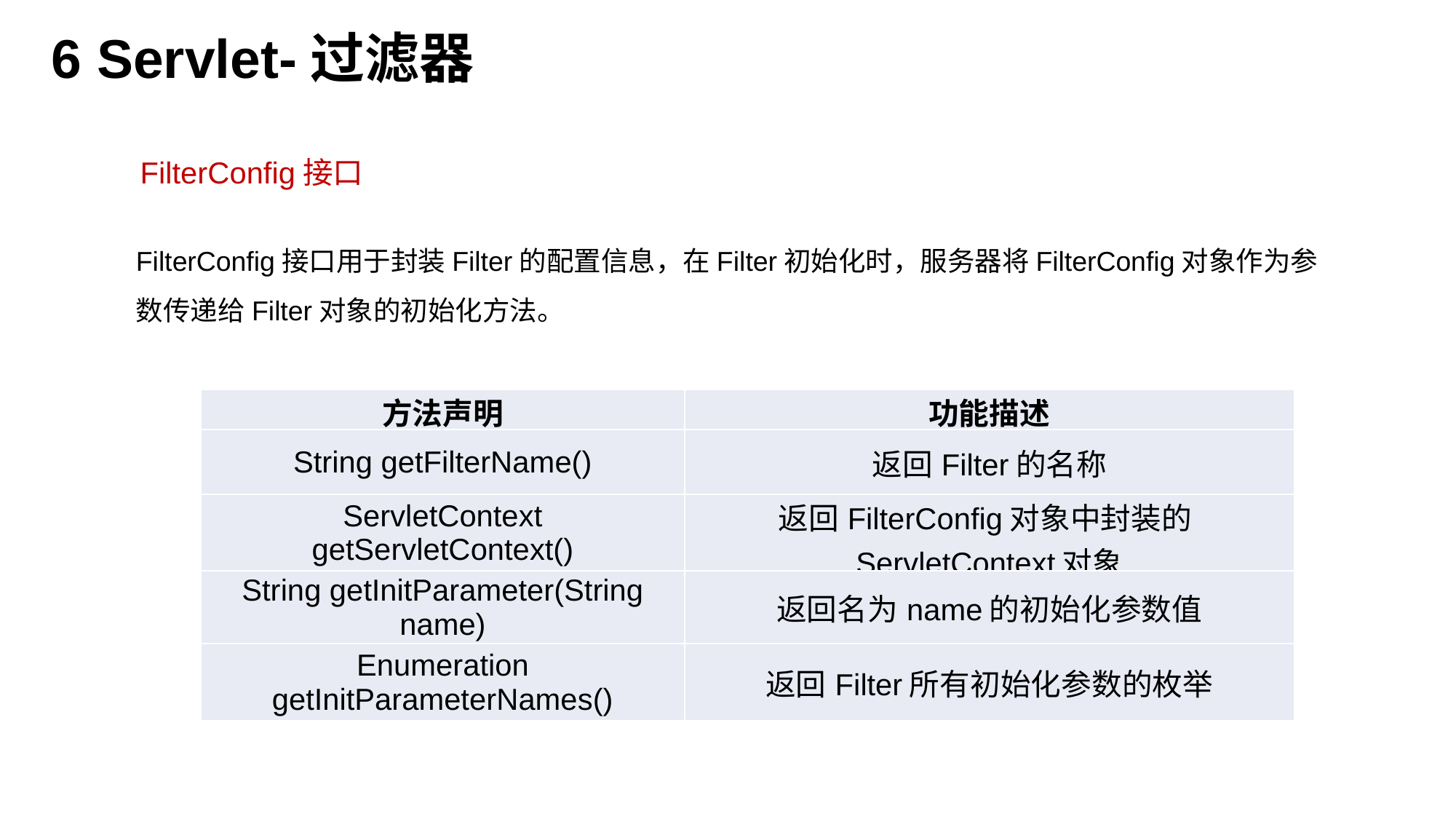

6 Servlet-过滤器
FilterConfig接口
FilterConfig接口用于封装Filter的配置信息，在Filter初始化时，服务器将FilterConfig对象作为参数传递给Filter对象的初始化方法。
| 方法声明 | 功能描述 |
| --- | --- |
| String getFilterName() | 返回Filter的名称 |
| ServletContext getServletContext() | 返回FilterConfig对象中封装的ServletContext对象 |
| String getInitParameter(String name) | 返回名为name的初始化参数值 |
| Enumeration getInitParameterNames() | 返回Filter所有初始化参数的枚举 |